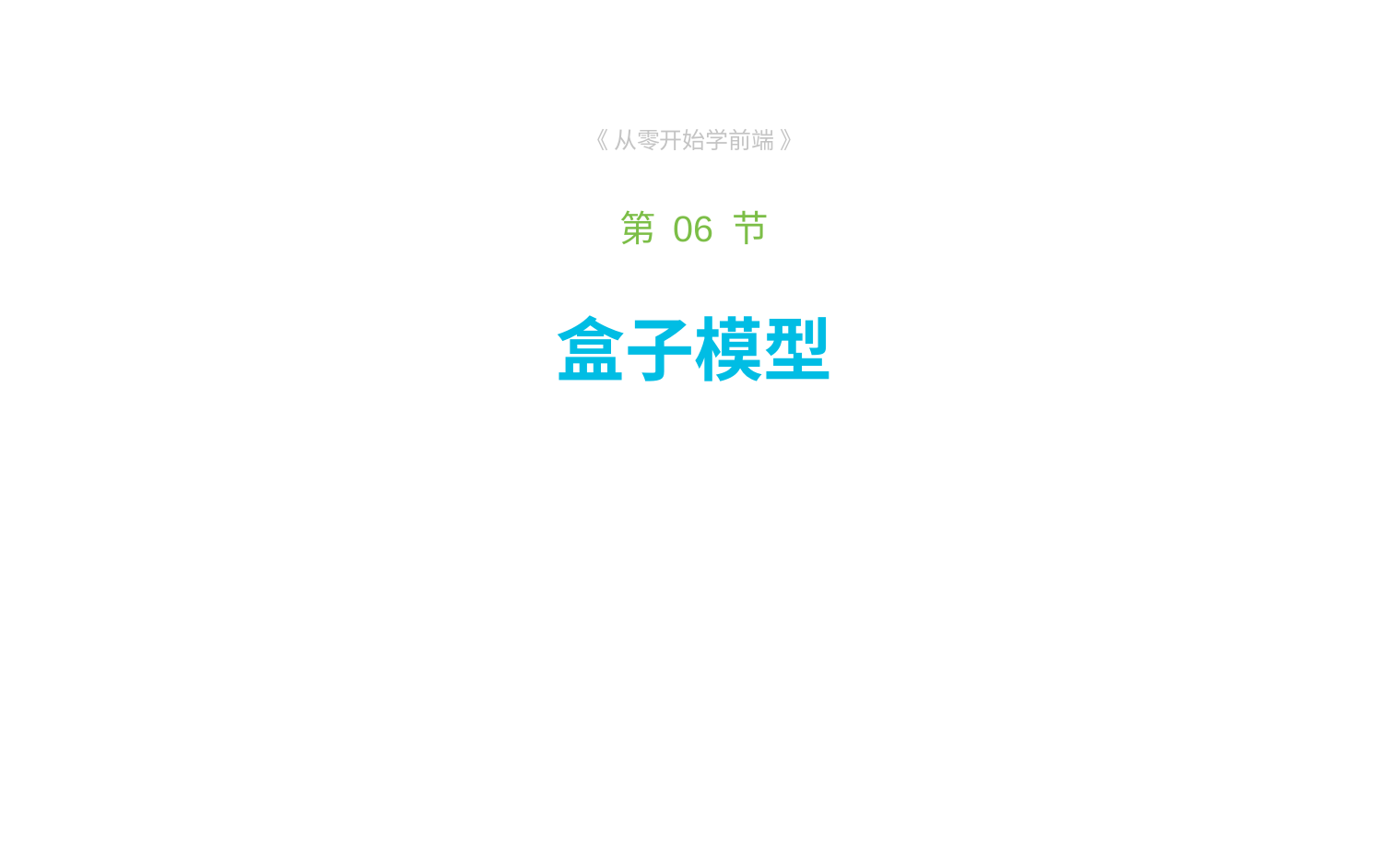

《 从零开始学前端 》
第 06 节
# 盒子模型